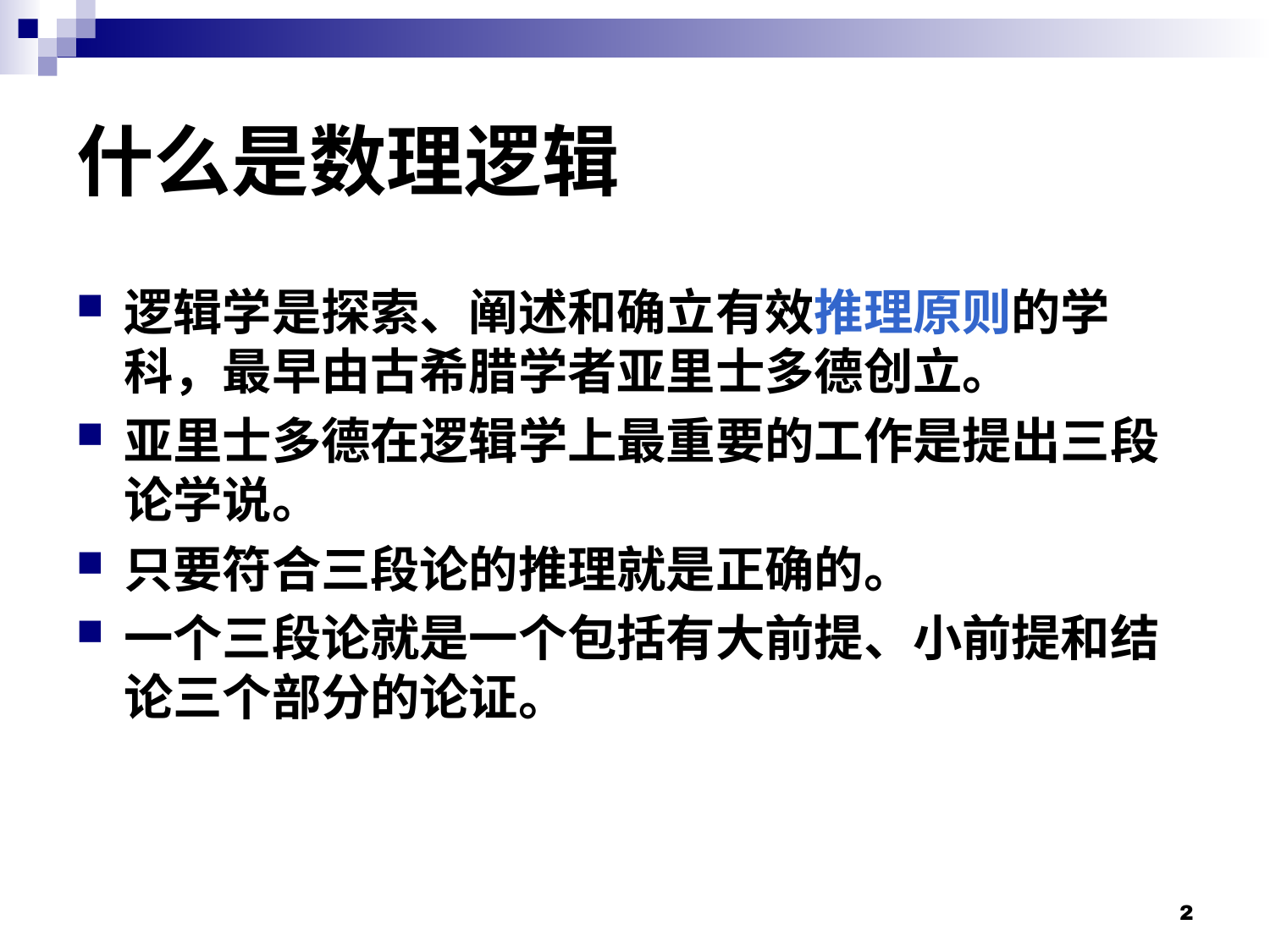

# 什么是数理逻辑
逻辑学是探索、阐述和确立有效推理原则的学科，最早由古希腊学者亚里士多德创立。
亚里士多德在逻辑学上最重要的工作是提出三段论学说。
只要符合三段论的推理就是正确的。
一个三段论就是一个包括有大前提、小前提和结论三个部分的论证。
2